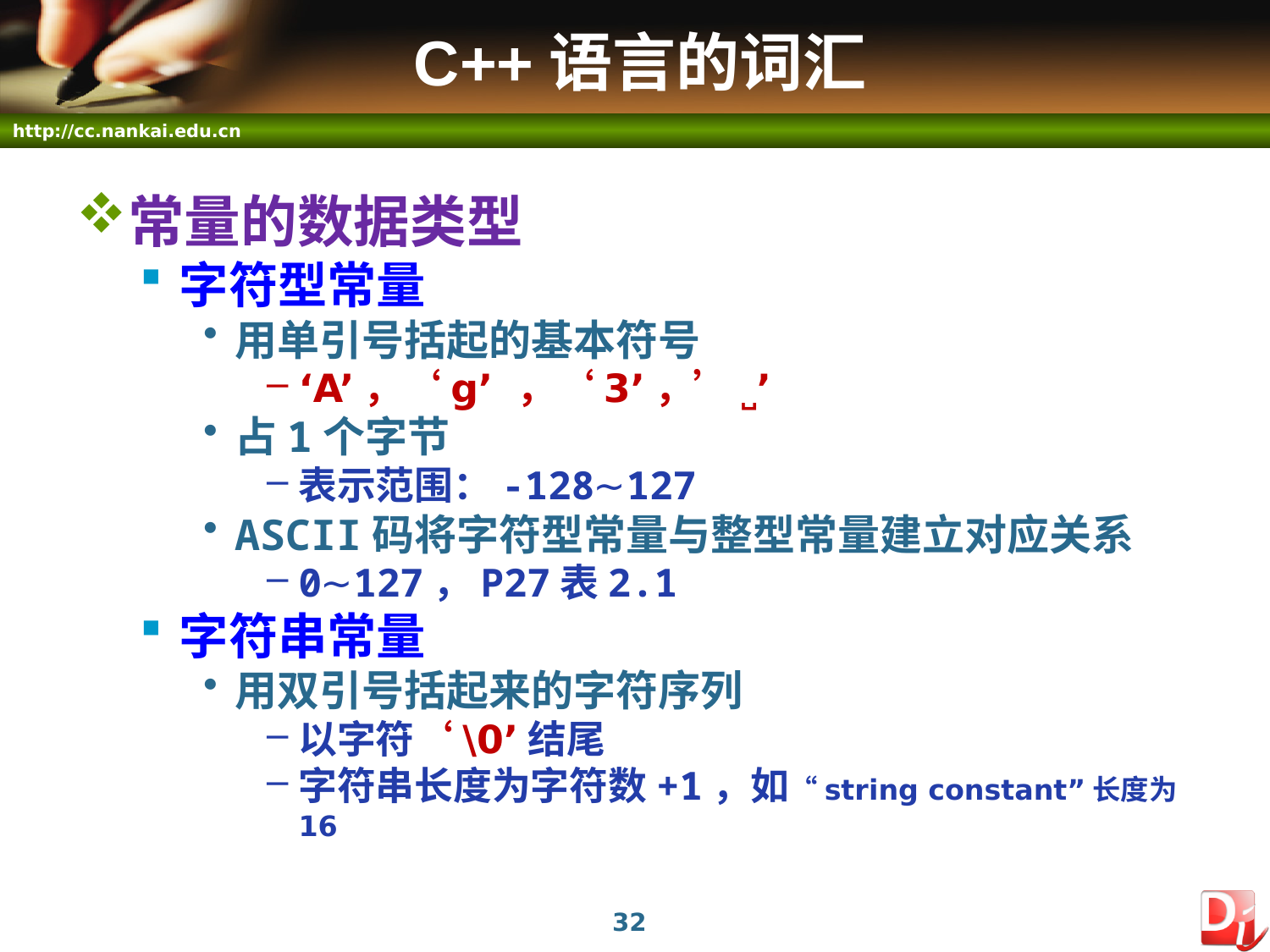

# C++语言的词汇
常量的数据类型
字符型常量
用单引号括起的基本符号
‘A’，‘g’ ，‘3’，’˽’
占1个字节
表示范围：-128~127
ASCII码将字符型常量与整型常量建立对应关系
0~127，P27表2.1
字符串常量
用双引号括起来的字符序列
以字符‘\0’结尾
字符串长度为字符数+1，如“string constant”长度为16
32